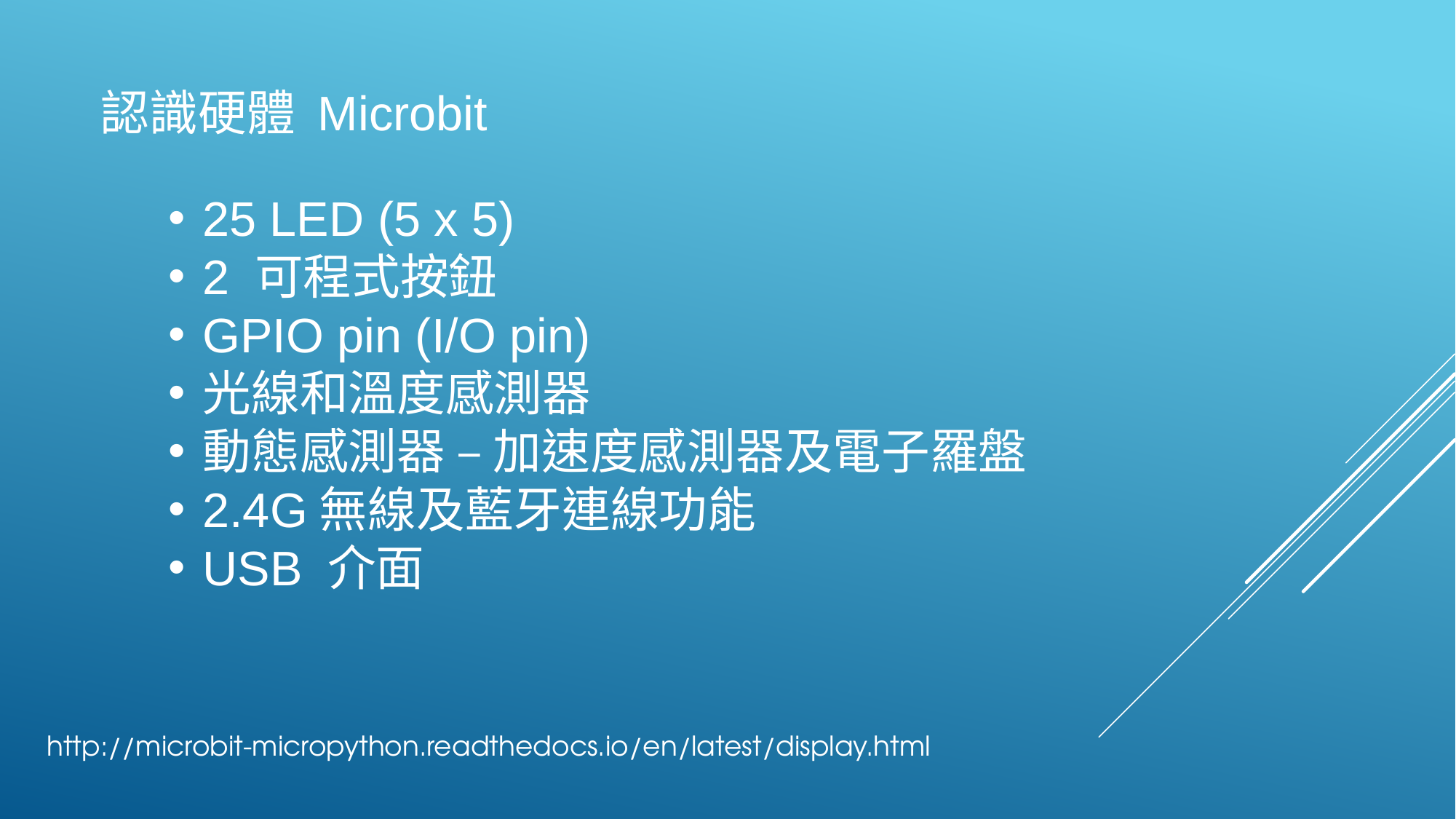

認識硬體 Microbit

25 LED (5 x 5)
2 可程式按鈕
GPIO pin (I/O pin)
光線和溫度感測器
動態感測器 – 加速度感測器及電子羅盤
2.4G無線及藍牙連線功能
USB 介面

http://microbit-micropython.readthedocs.io/en/latest/display.html